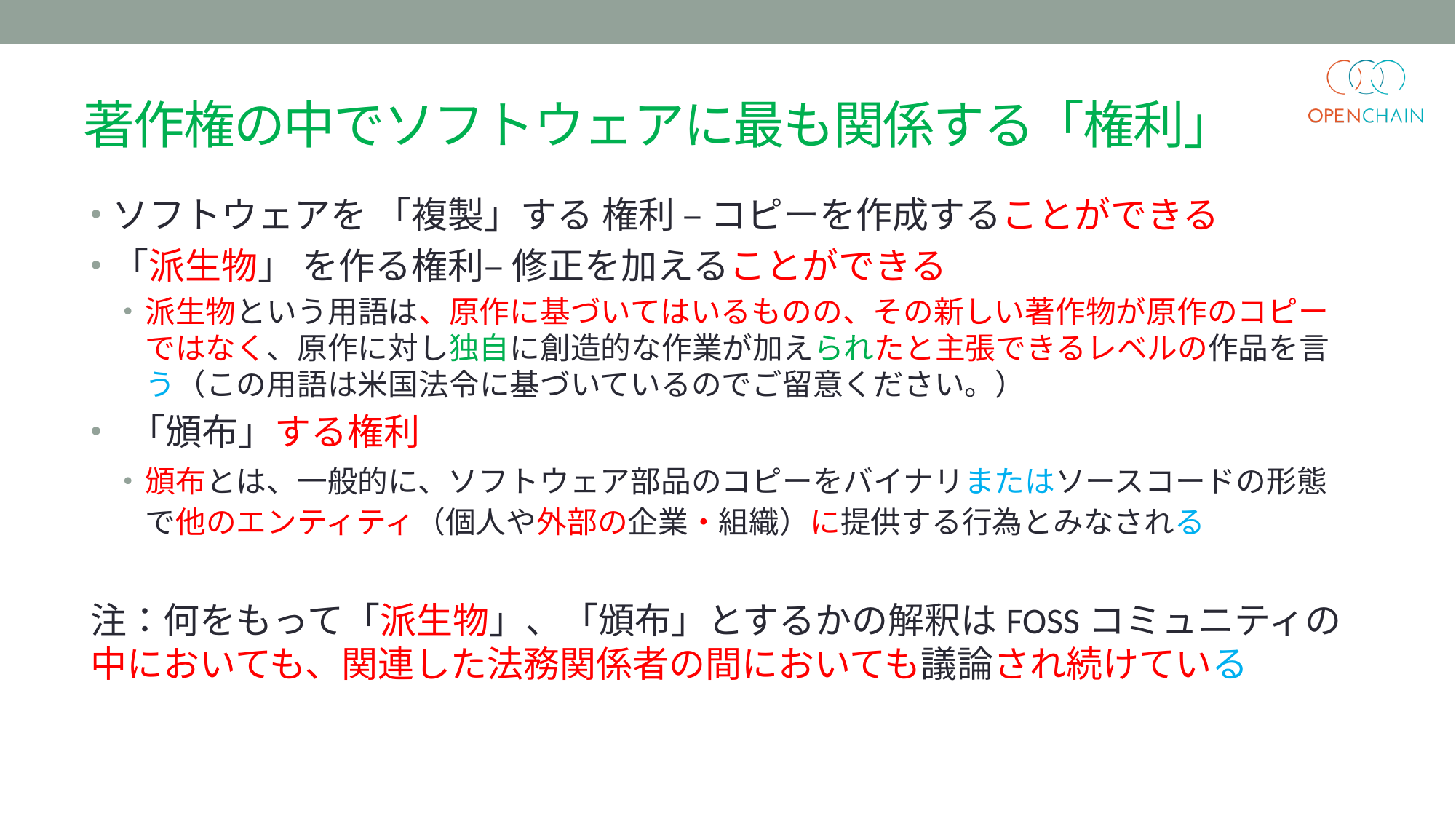

# 著作権の中でソフトウェアに最も関係する「権利」
ソフトウェアを 「複製」する 権利 – コピーを作成することができる
「派生物」 を作る権利– 修正を加えることができる
派生物という用語は、原作に基づいてはいるものの、その新しい著作物が原作のコピーではなく、原作に対し独自に創造的な作業が加えられたと主張できるレベルの作品を言う（この用語は米国法令に基づいているのでご留意ください。）
 「頒布」する権利
頒布とは、一般的に、ソフトウェア部品のコピーをバイナリまたはソースコードの形態で他のエンティティ（個人や外部の企業・組織）に提供する行為とみなされる

注：何をもって「派生物」、「頒布」とするかの解釈はFOSSコミュニティの中においても、関連した法務関係者の間においても議論され続けている